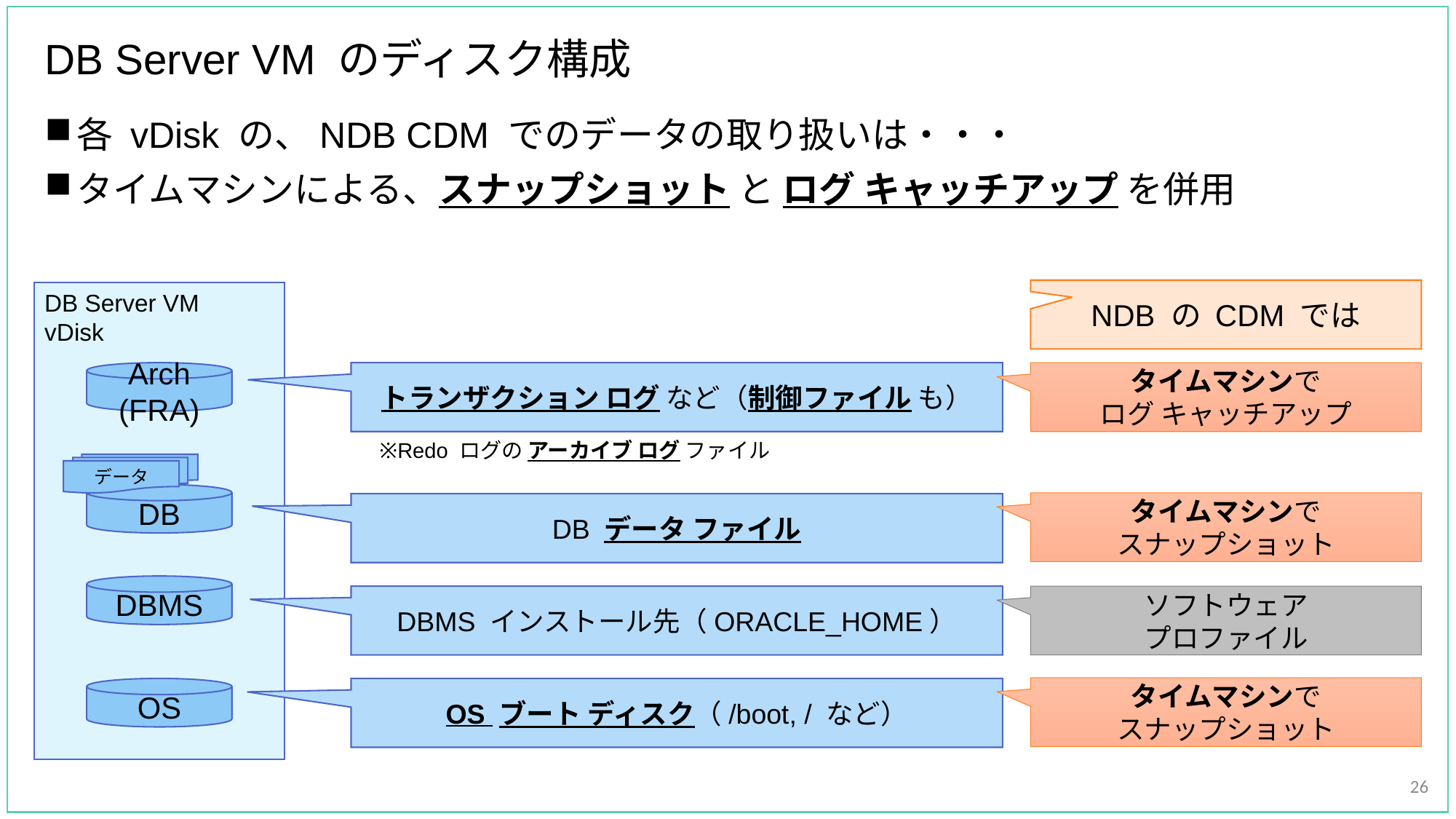

# DB Server VM のディスク構成
各 vDisk の、NDB CDM でのデータの取り扱いは・・・
タイムマシンによる、スナップショット と ログ キャッチアップ を併用

NDB の CDM では
DB Server VM
vDisk
Arch
(FRA)
トランザクション ログ など（制御ファイル も）
タイムマシンで
ログ キャッチアップ
※Redo ログの アーカイブ ログ ファイル
データ
DB
タイムマシンで
スナップショット
DB データ ファイル
DBMS
DBMS インストール先（ORACLE_HOME）
ソフトウェア
プロファイル
タイムマシンで
スナップショット
OS
OS ブート ディスク（/boot, / など）
26